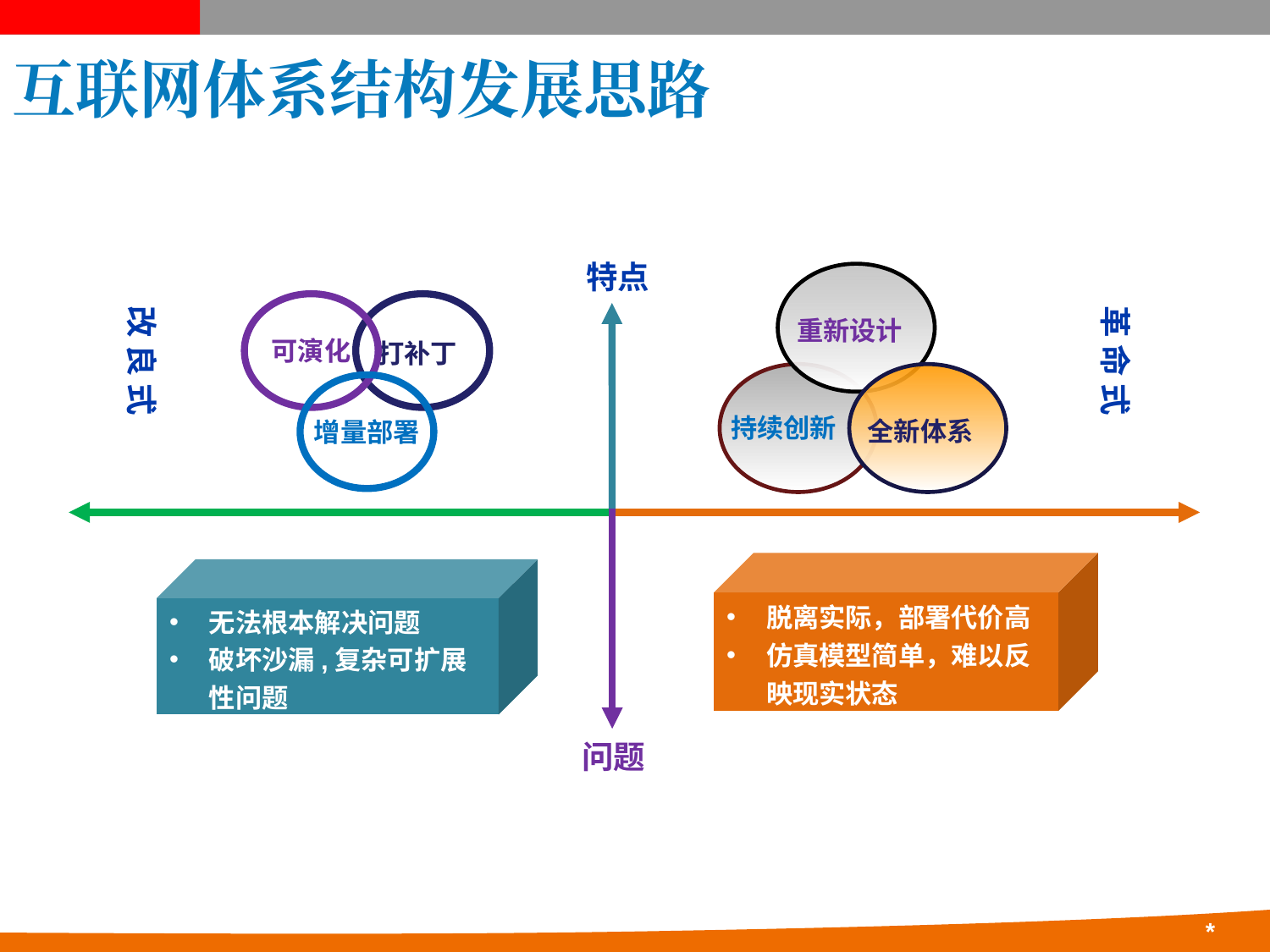

# 互联网体系结构发展思路
特点
脱离实际，部署代价高
仿真模型简单，难以反映现实状态
无法根本解决问题
破坏沙漏,复杂可扩展性问题

革 命 式
改 良 式
可演化
      打补丁
增量部署
重新设计

持续创新
全新体系
问题